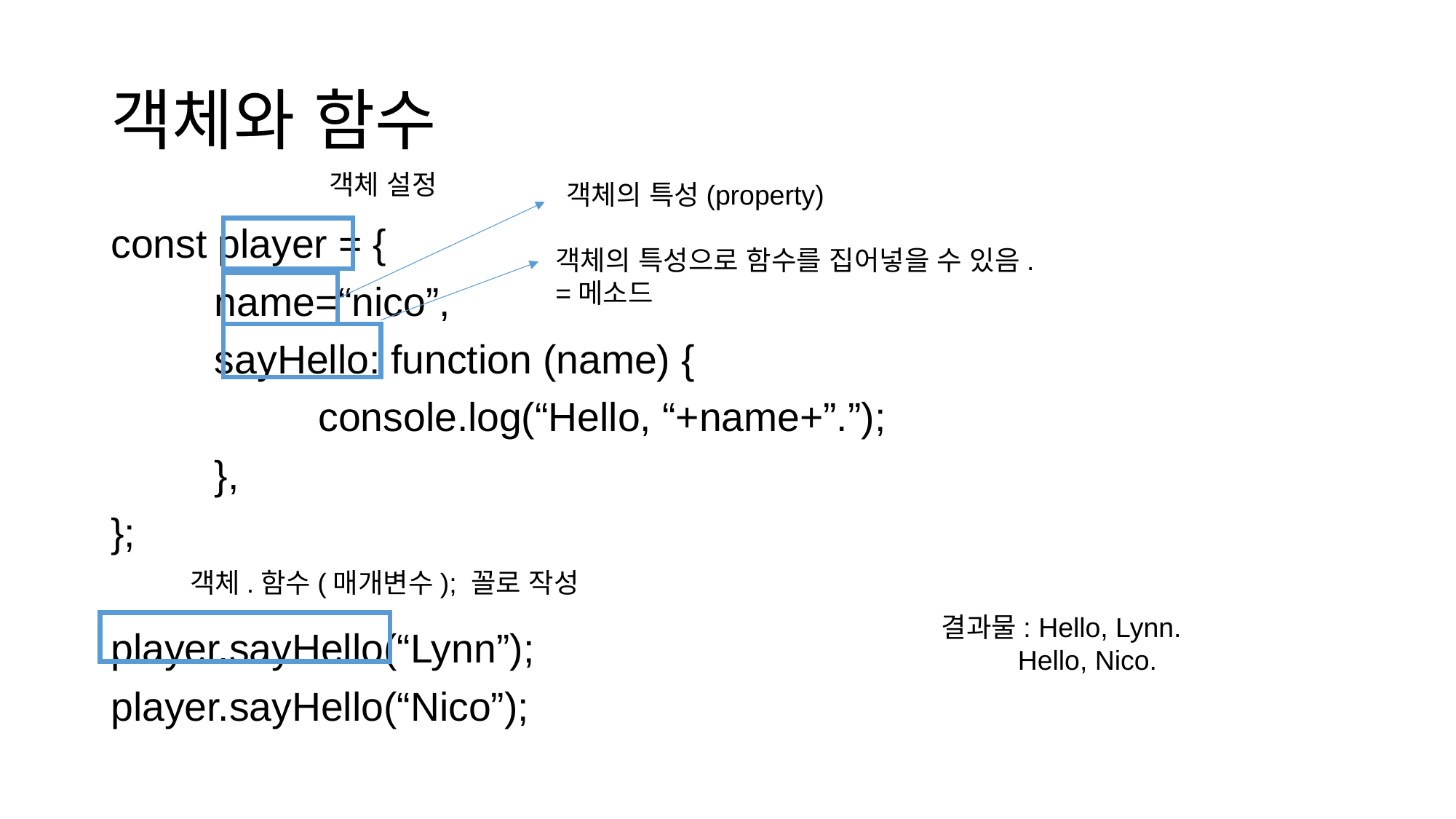

# 객체와 함수
객체 설정
객체의 특성(property)
const player = {
	name=“nico”,
	sayHello: function (name) {
		console.log(“Hello, “+name+”.”);
	},
};

player.sayHello(“Lynn”);
player.sayHello(“Nico”);

객체의 특성으로 함수를 집어넣을 수 있음.
=메소드

객체.함수(매개변수); 꼴로 작성
결과물: Hello, Lynn.
          Hello, Nico.